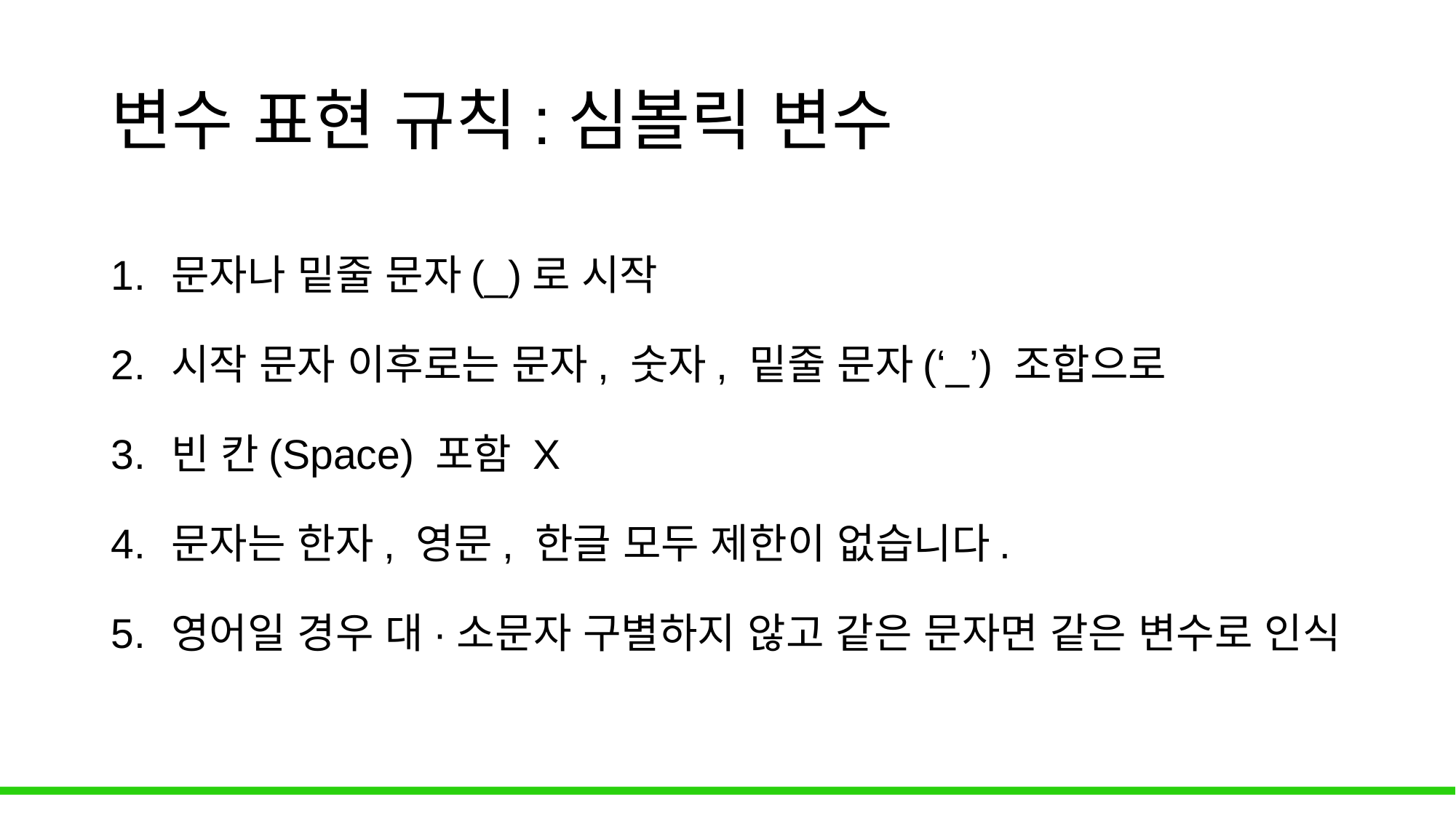

# 변수 표현 규칙:심볼릭 변수
문자나 밑줄 문자(_)로 시작
시작 문자 이후로는 문자, 숫자, 밑줄 문자(‘_’) 조합으로
빈 칸(Space) 포함 X
문자는 한자, 영문, 한글 모두 제한이 없습니다.
영어일 경우 대·소문자 구별하지 않고 같은 문자면 같은 변수로 인식